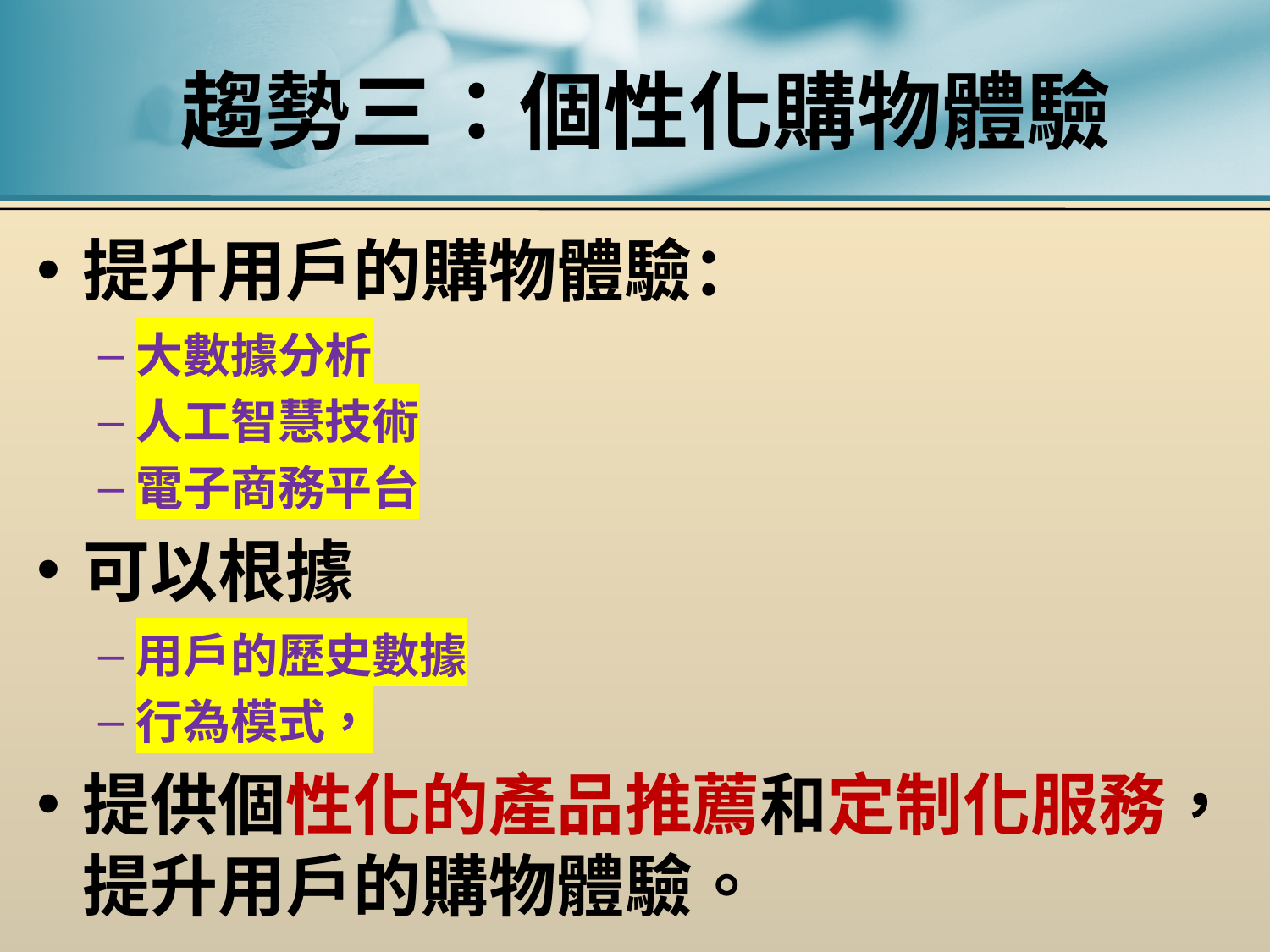

# 趨勢三：個性化購物體驗
提升用戶的購物體驗：
大數據分析
人工智慧技術
電子商務平台
可以根據
用戶的歷史數據
行為模式，
提供個性化的產品推薦和定制化服務，提升用戶的購物體驗。